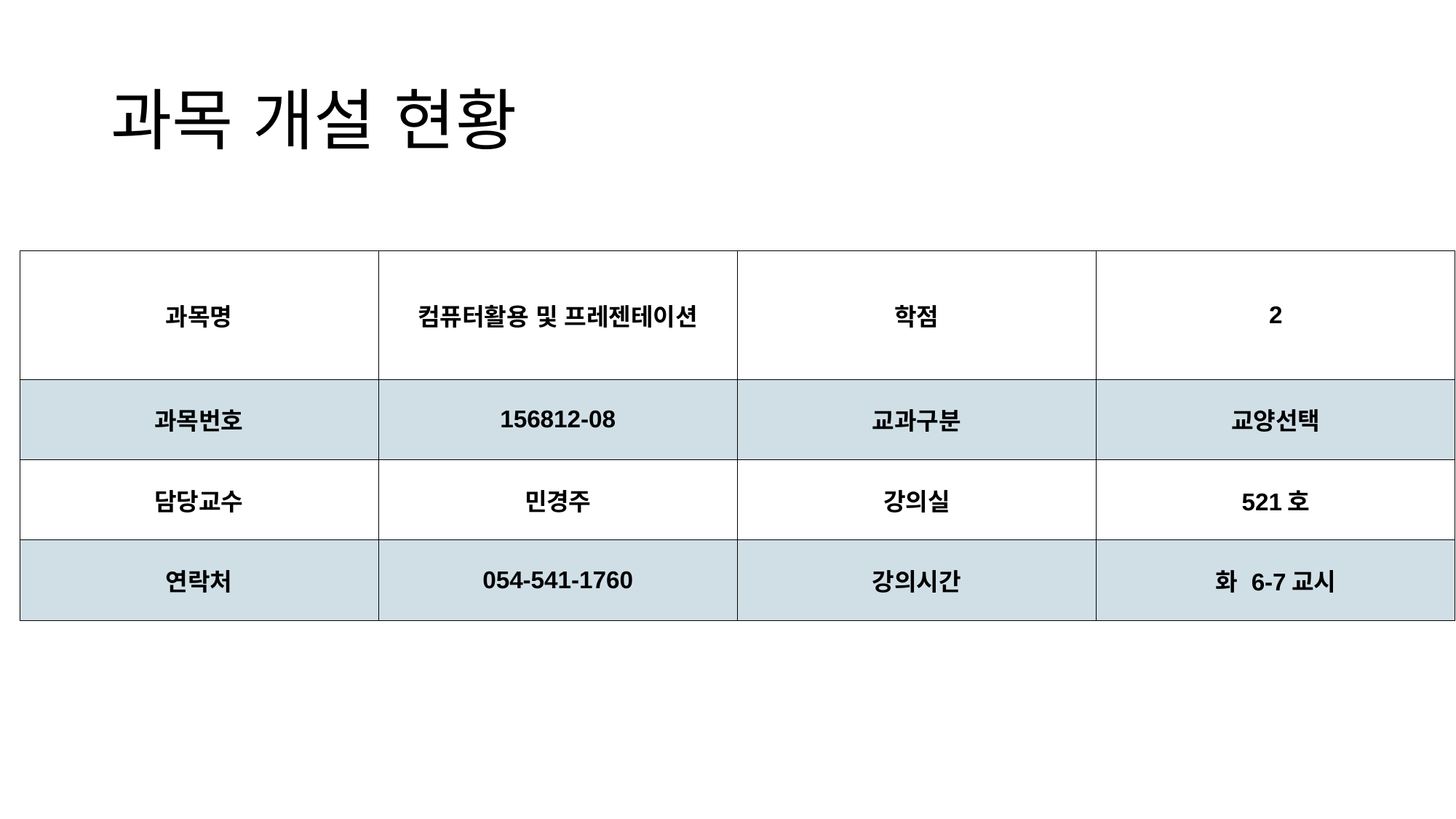

# 과목 개설 현황
| 과목명 | 컴퓨터활용 및 프레젠테이션 | 학점 | 2 |
| --- | --- | --- | --- |
| 과목번호 | 156812-08 | 교과구분 | 교양선택 |
| 담당교수 | 민경주 | 강의실 | 521호 |
| 연락처 | 054-541-1760 | 강의시간 | 화 6-7교시 |